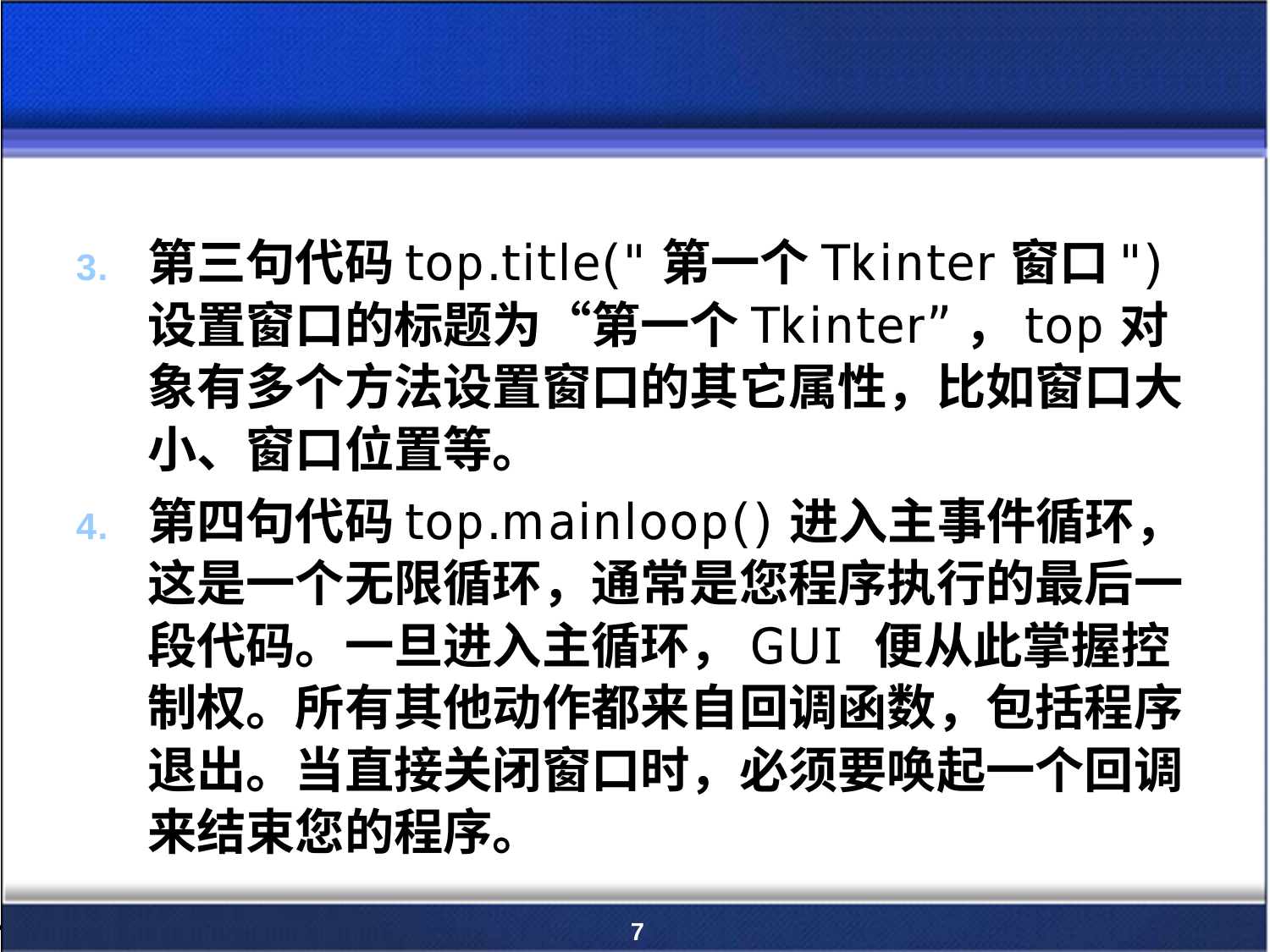

#
第三句代码top.title("第一个Tkinter窗口")设置窗口的标题为“第一个Tkinter”，top对象有多个方法设置窗口的其它属性，比如窗口大小、窗口位置等。
第四句代码top.mainloop()进入主事件循环，这是一个无限循环，通常是您程序执行的最后一段代码。一旦进入主循环，GUI 便从此掌握控制权。所有其他动作都来自回调函数，包括程序退出。当直接关闭窗口时，必须要唤起一个回调来结束您的程序。
7